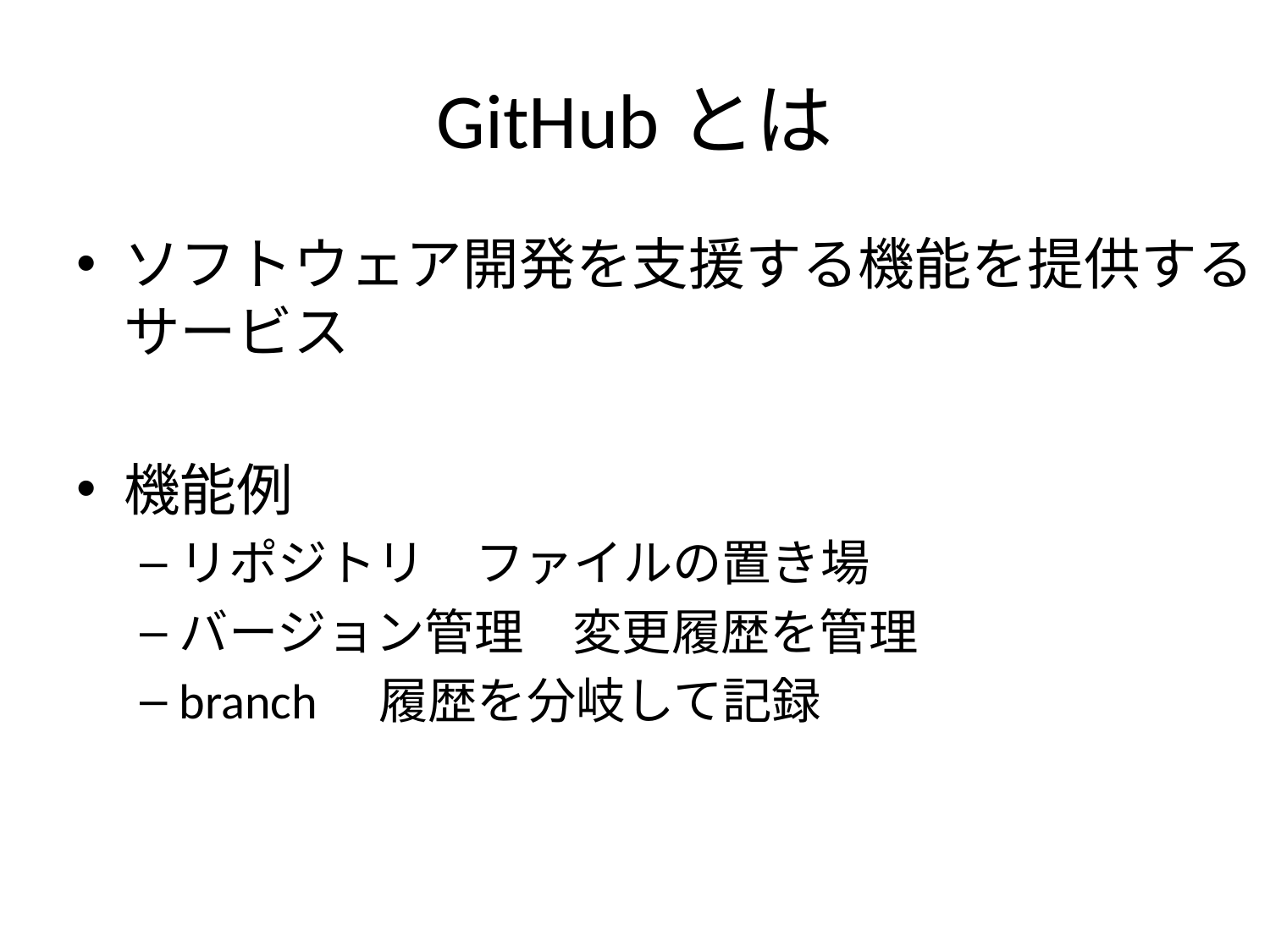

# GitHubとは
ソフトウェア開発を支援する機能を提供するサービス

機能例
リポジトリ　ファイルの置き場
バージョン管理　変更履歴を管理
branch　履歴を分岐して記録